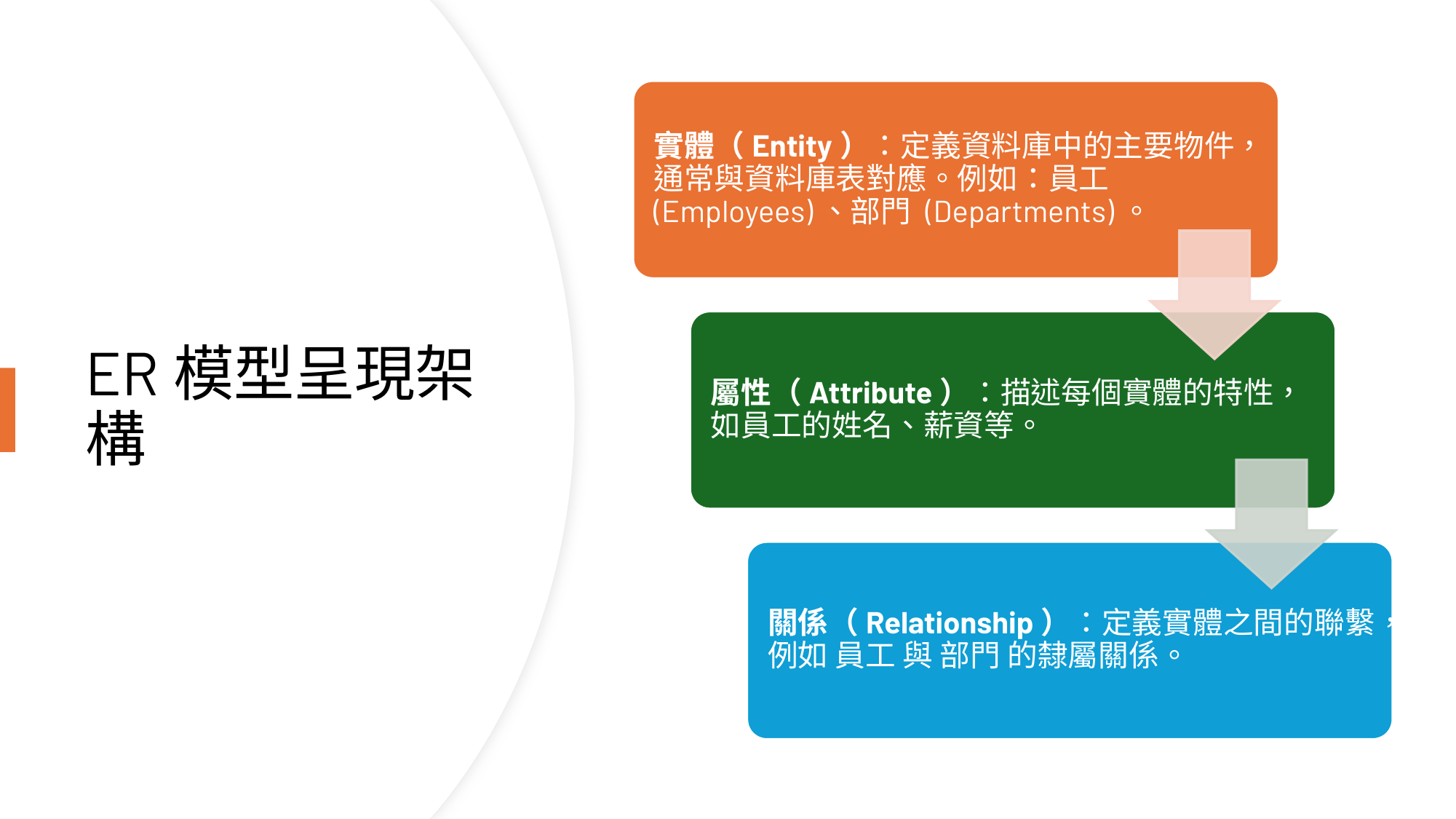

實體（Entity）：定義資料庫中的主要物件，通常與資料庫表對應。例如：員工 (Employees)、部門 (Departments)。
屬性（Attribute）：描述每個實體的特性，如員工的姓名、薪資等。
關係（Relationship）：定義實體之間的聯繫，例如 員工 與 部門 的隸屬關係。

# ER模型呈現架構